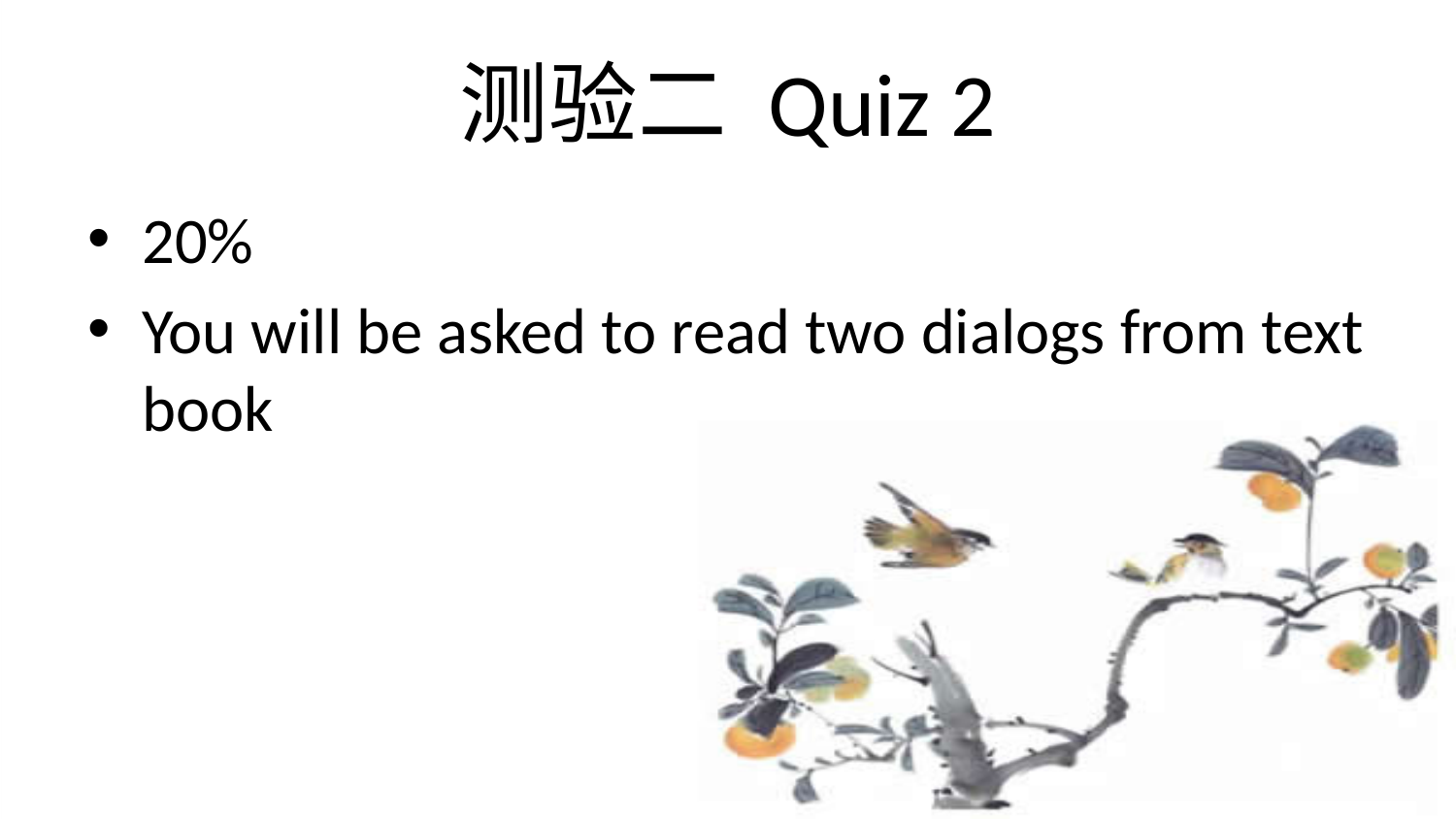

# 测验二 Quiz 2
20%
You will be asked to read two dialogs from text book